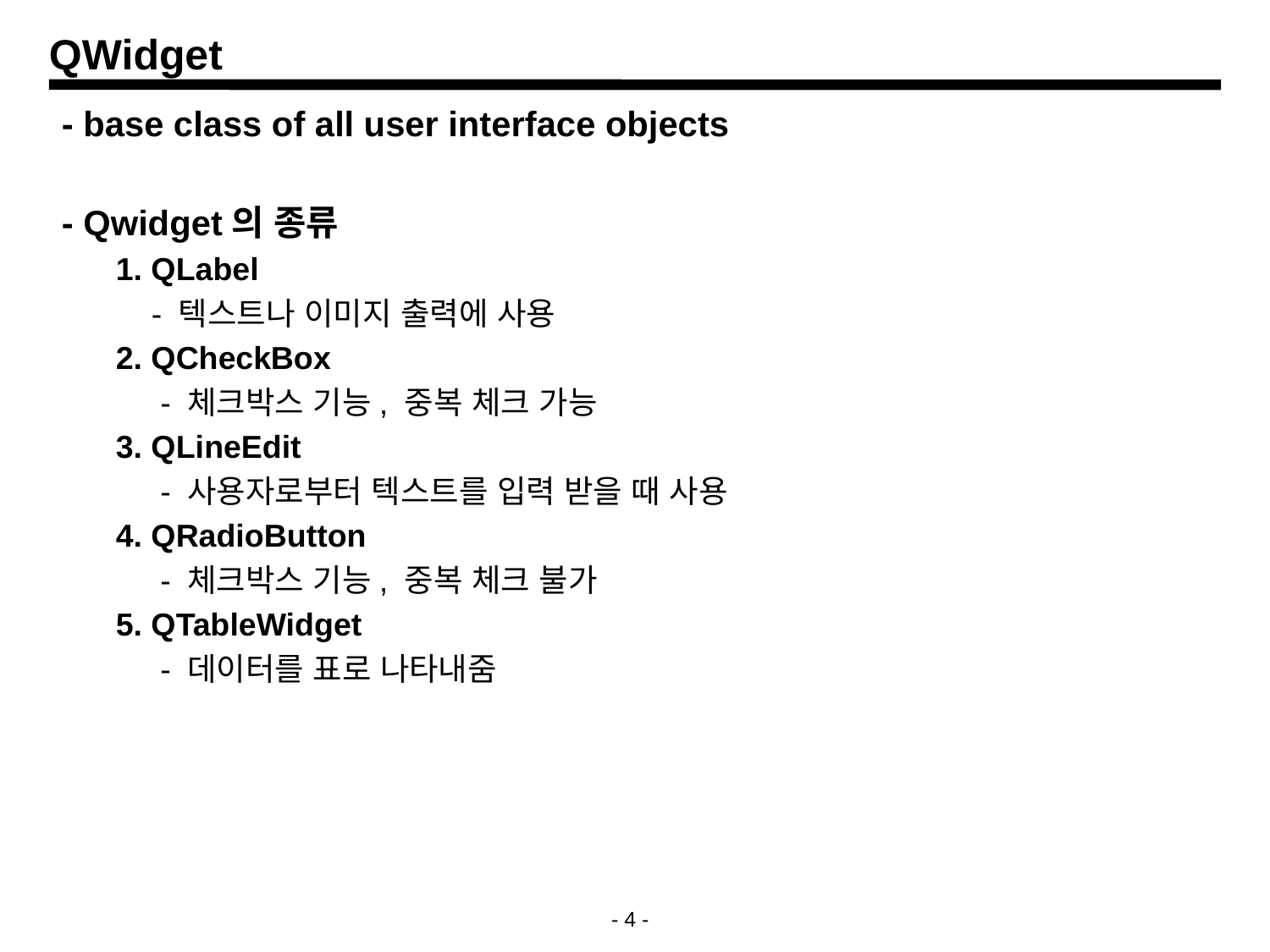

# QWidget
- base class of all user interface objects

- Qwidget의 종류
1. QLabel
    - 텍스트나 이미지 출력에 사용
2. QCheckBox
     - 체크박스 기능, 중복 체크 가능
3. QLineEdit
     - 사용자로부터 텍스트를 입력 받을 때 사용
4. QRadioButton
     - 체크박스 기능, 중복 체크 불가
5. QTableWidget
     - 데이터를 표로 나타내줌
- 4 -